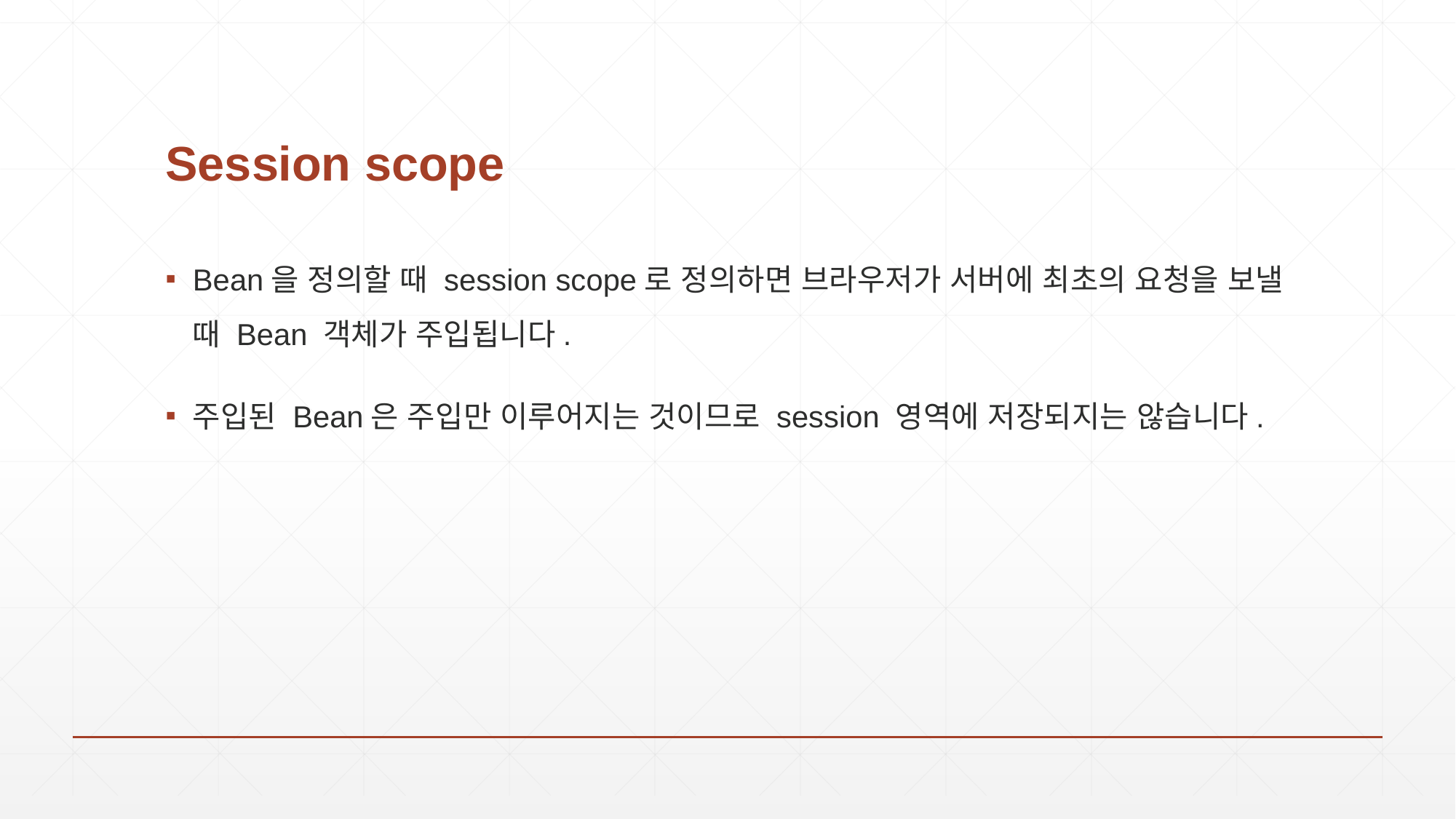

# Session scope
Bean을 정의할 때 session scope로 정의하면 브라우저가 서버에 최초의 요청을 보낼 때 Bean 객체가 주입됩니다.
주입된 Bean은 주입만 이루어지는 것이므로 session 영역에 저장되지는 않습니다.